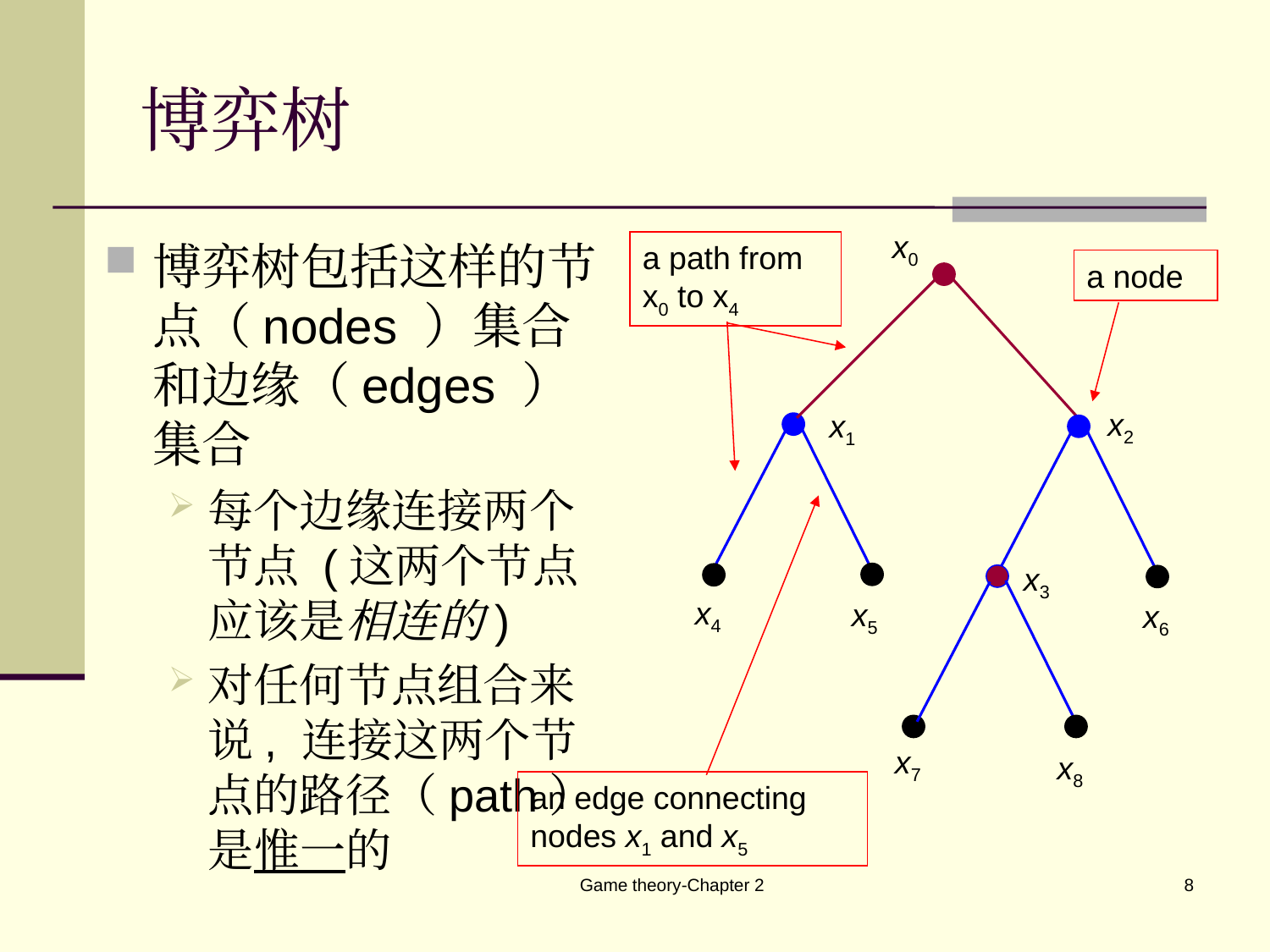

# 博弈树
x0
博弈树包括这样的节点（nodes ）集合和边缘（edges ）集合
每个边缘连接两个节点 (这两个节点应该是相连的)
对任何节点组合来说, 连接这两个节点的路径（path）是惟一的
a path from x0 to x4
a node

x2
x1

x3

x4
x5
x6

x7
x8
an edge connecting nodes x1 and x5
Game theory-Chapter 2
8